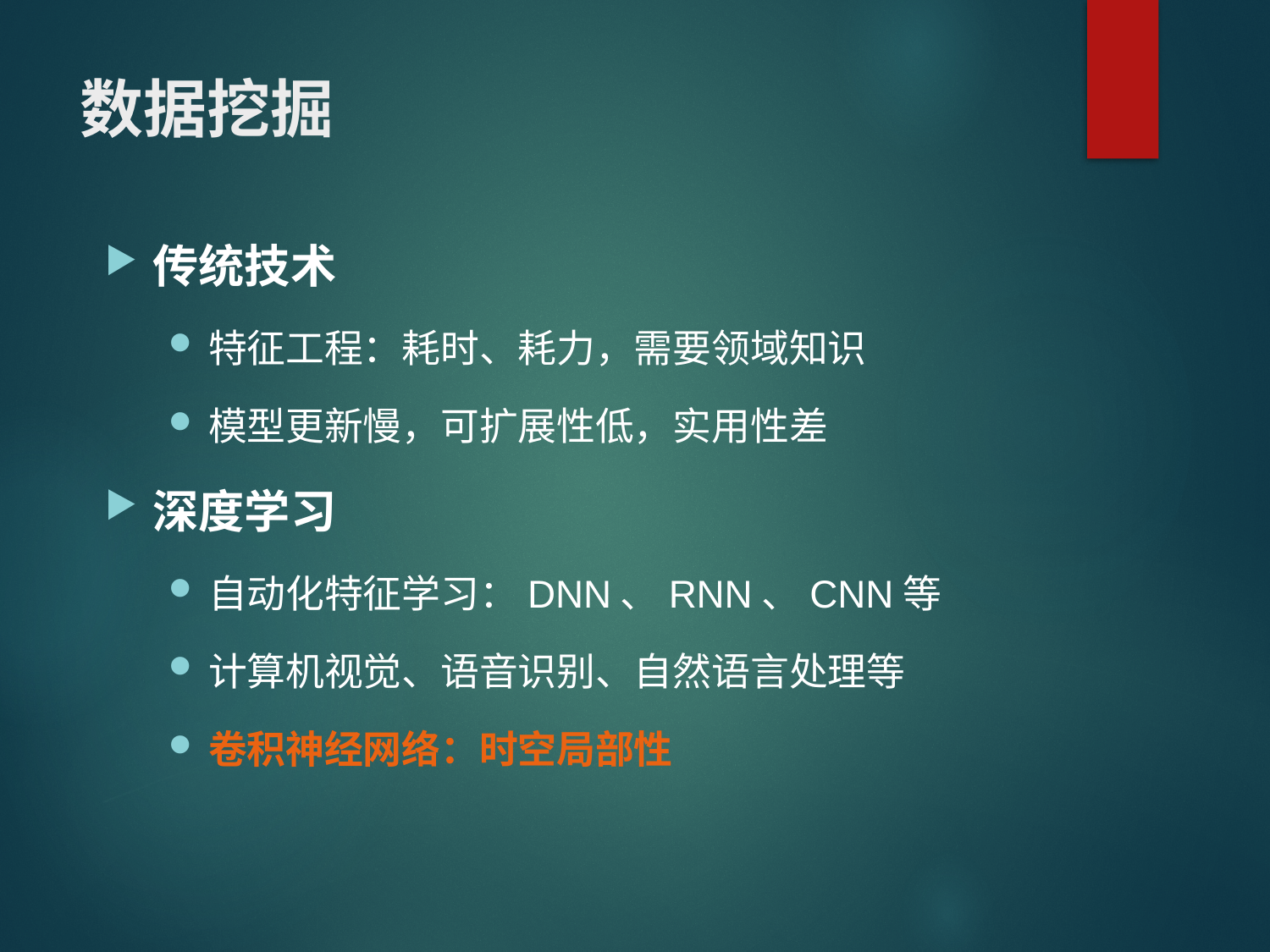

# 数据挖掘
传统技术
特征工程：耗时、耗力，需要领域知识
模型更新慢，可扩展性低，实用性差
深度学习
自动化特征学习：DNN、RNN、CNN等
计算机视觉、语音识别、自然语言处理等
卷积神经网络：时空局部性